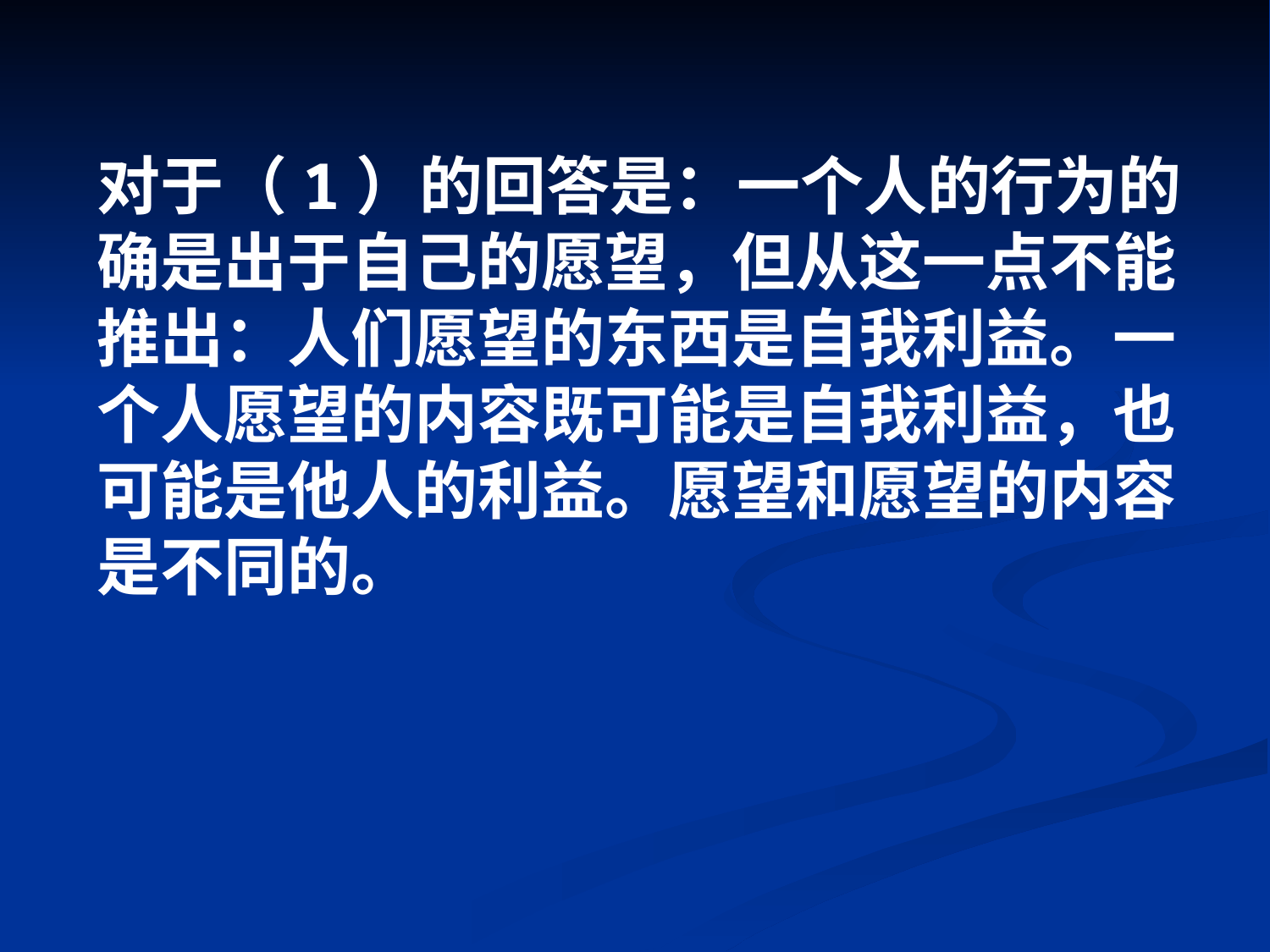

对于（1）的回答是：一个人的行为的确是出于自己的愿望，但从这一点不能推出：人们愿望的东西是自我利益。一个人愿望的内容既可能是自我利益，也可能是他人的利益。愿望和愿望的内容是不同的。